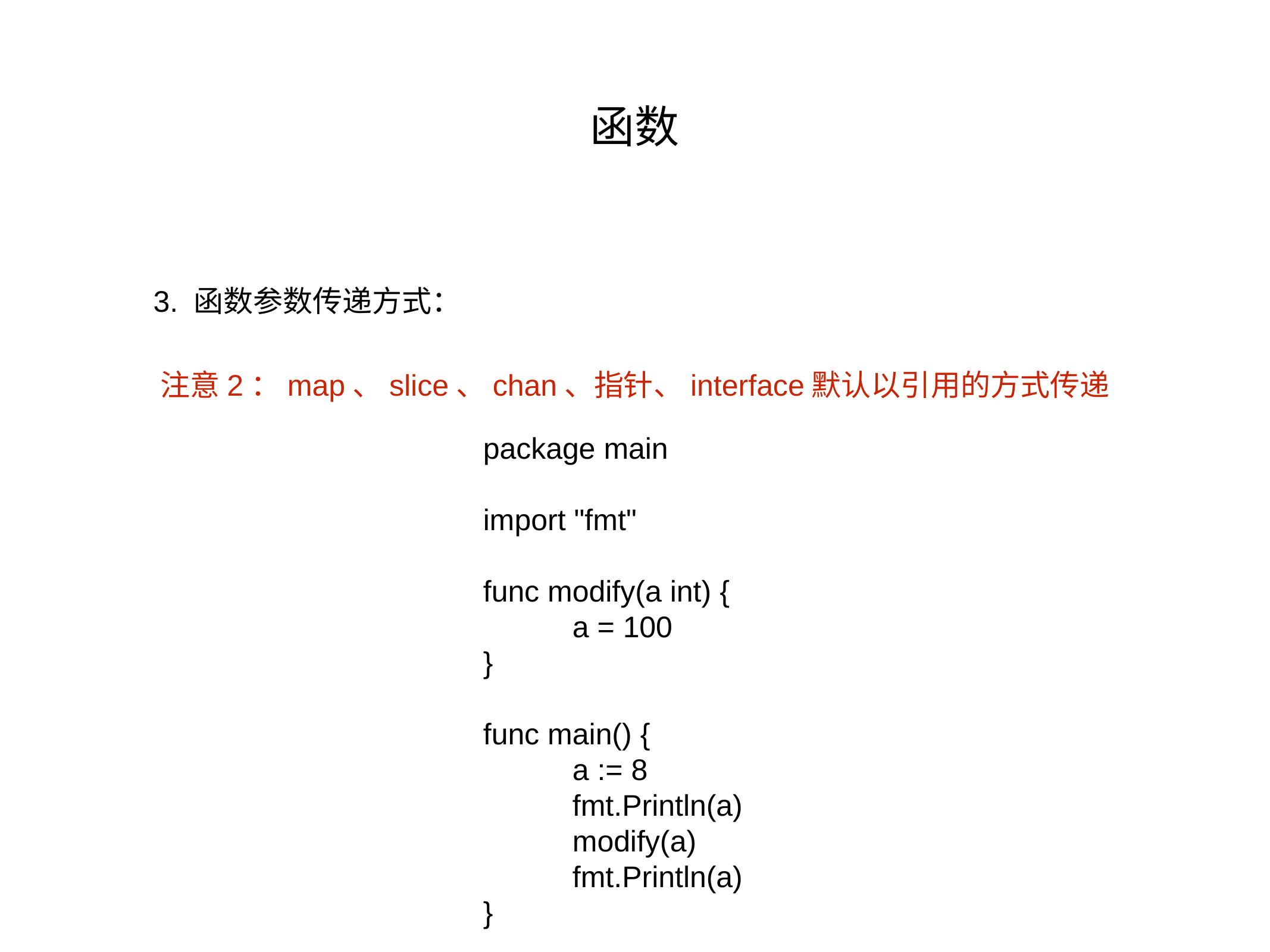

函数
3. 函数参数传递方式：
注意2：map、slice、chan、指针、interface默认以引用的方式传递
package main

import "fmt"

func modify(a int) {
	a = 100
}

func main() {
	a := 8
	fmt.Println(a)
	modify(a)
	fmt.Println(a)
}